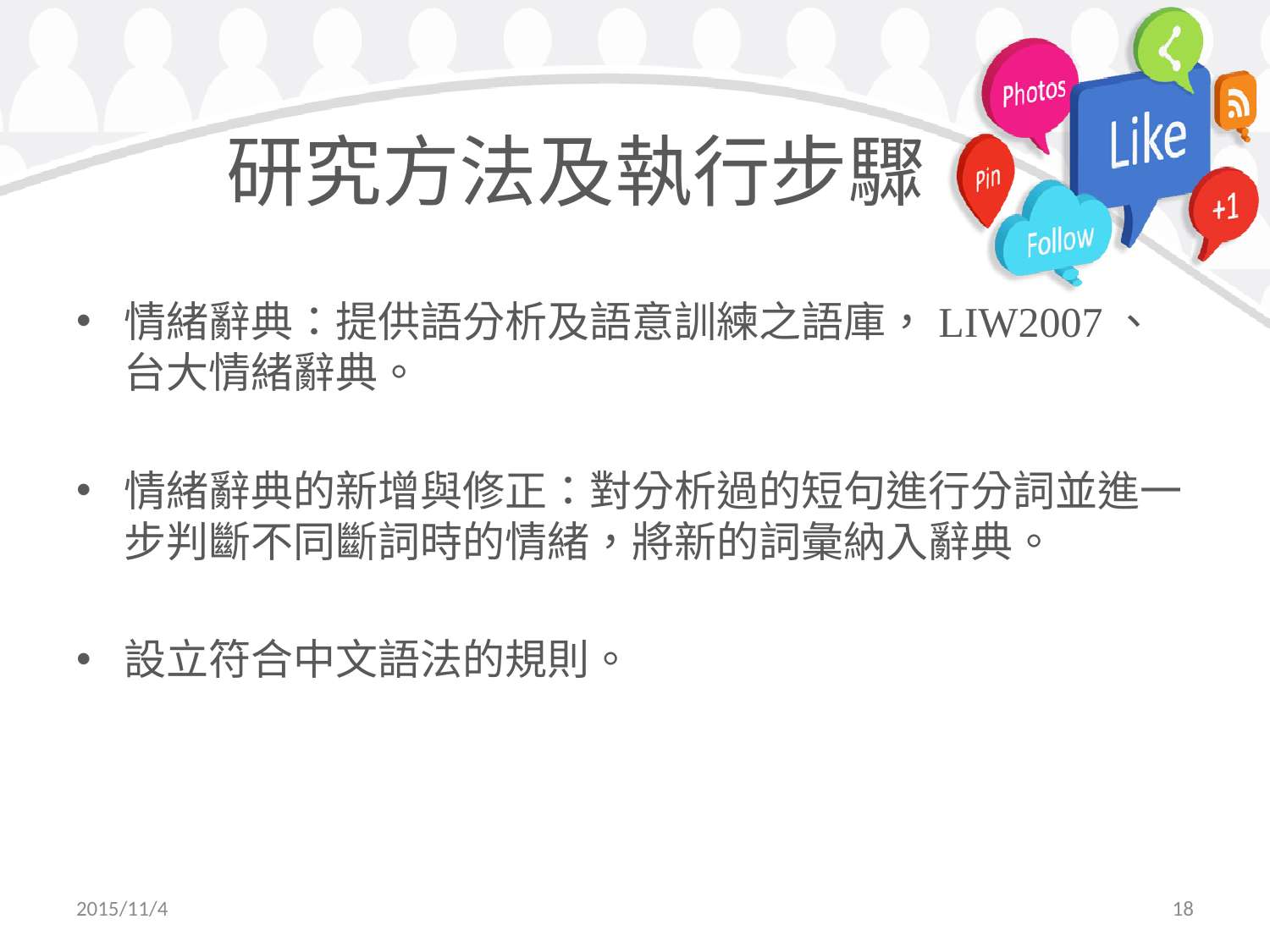

# 研究方法及執行步驟
情緒辭典：提供語分析及語意訓練之語庫，LIW2007、台大情緒辭典。

情緒辭典的新增與修正：對分析過的短句進行分詞並進一步判斷不同斷詞時的情緒，將新的詞彙納入辭典。

設立符合中文語法的規則。

2015/11/4
18